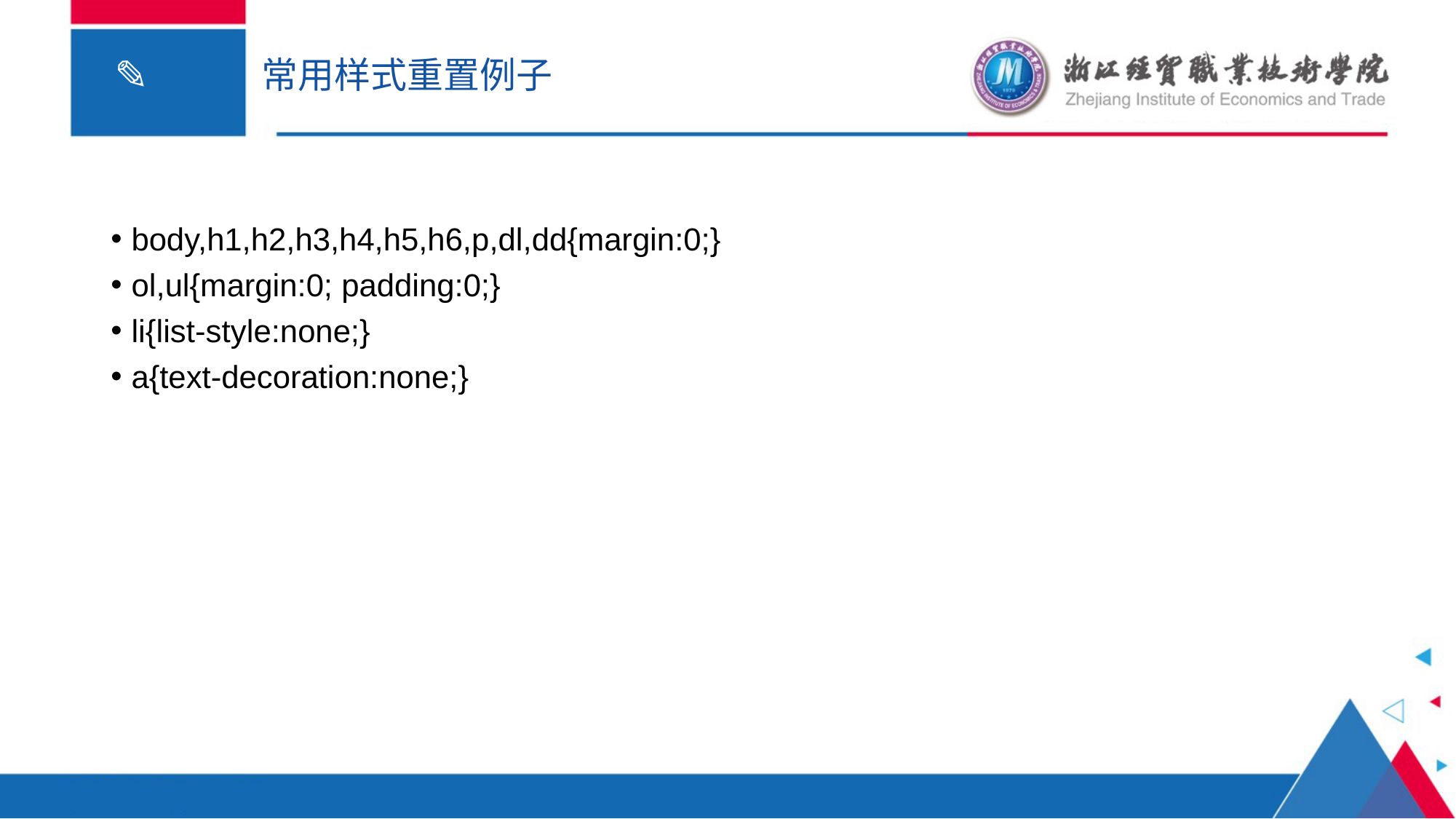

# 常用样式重置例子
body,h1,h2,h3,h4,h5,h6,p,dl,dd{margin:0;}
ol,ul{margin:0; padding:0;}
li{list-style:none;}
a{text-decoration:none;}